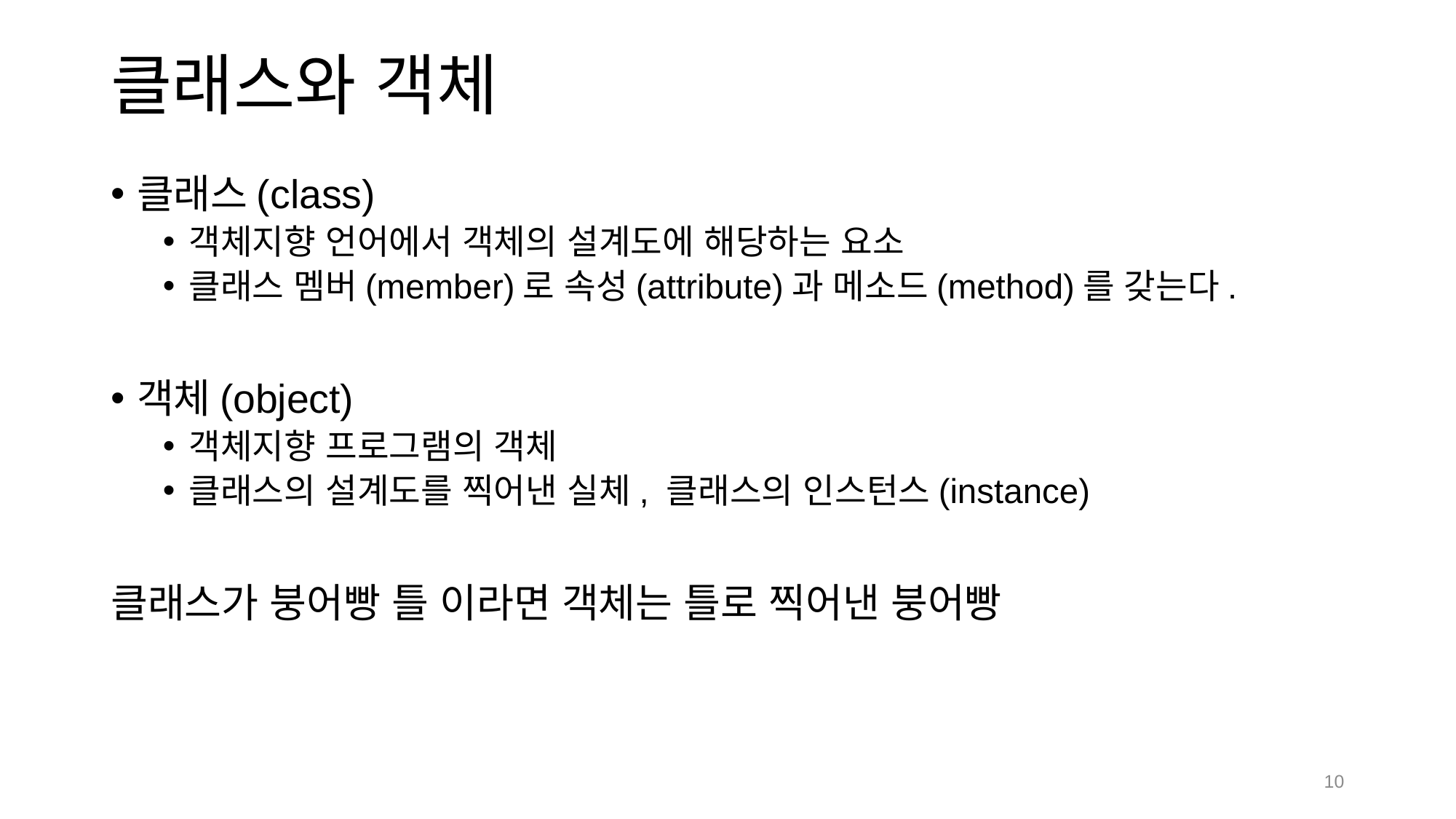

# 클래스와 객체
클래스(class)
객체지향 언어에서 객체의 설계도에 해당하는 요소
클래스 멤버(member)로 속성(attribute)과 메소드(method)를 갖는다.

객체(object)
객체지향 프로그램의 객체
클래스의 설계도를 찍어낸 실체, 클래스의 인스턴스(instance)

클래스가 붕어빵 틀 이라면 객체는 틀로 찍어낸 붕어빵

10